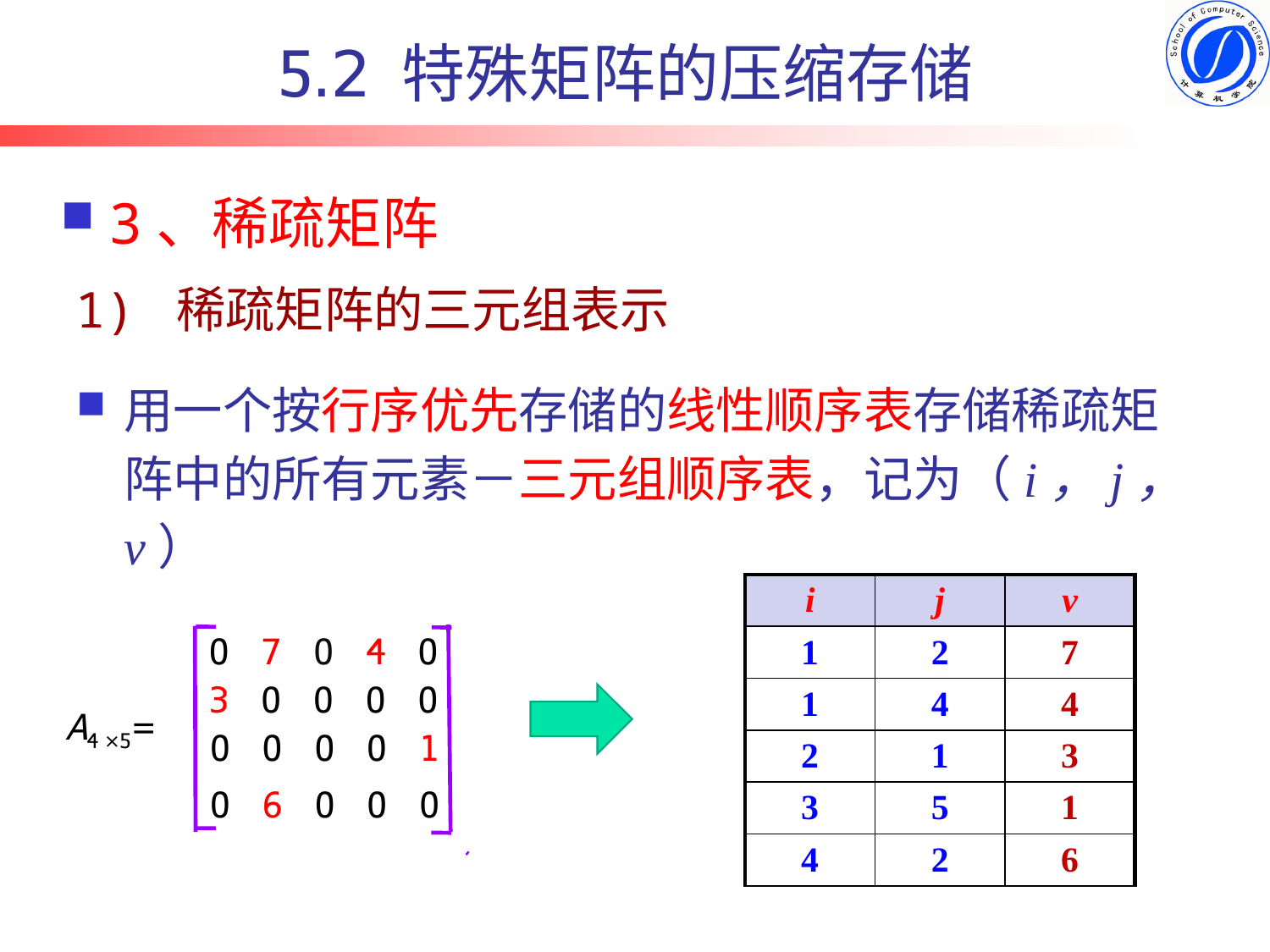

5.2 特殊矩阵的压缩存储
# 3、稀疏矩阵
1) 稀疏矩阵的三元组表示
用一个按行序优先存储的线性顺序表存储稀疏矩阵中的所有元素－三元组顺序表，记为（i，j，v）
| i | j | v |
| --- | --- | --- |
| 1 | 2 | 7 |
| 1 | 4 | 4 |
| 2 | 1 | 3 |
| 3 | 5 | 1 |
| 4 | 2 | 6 |
0   7   0   4   0
3   0   0   0   0
A4 ×5=
0   0   0   0   1
0   6   0   0   0